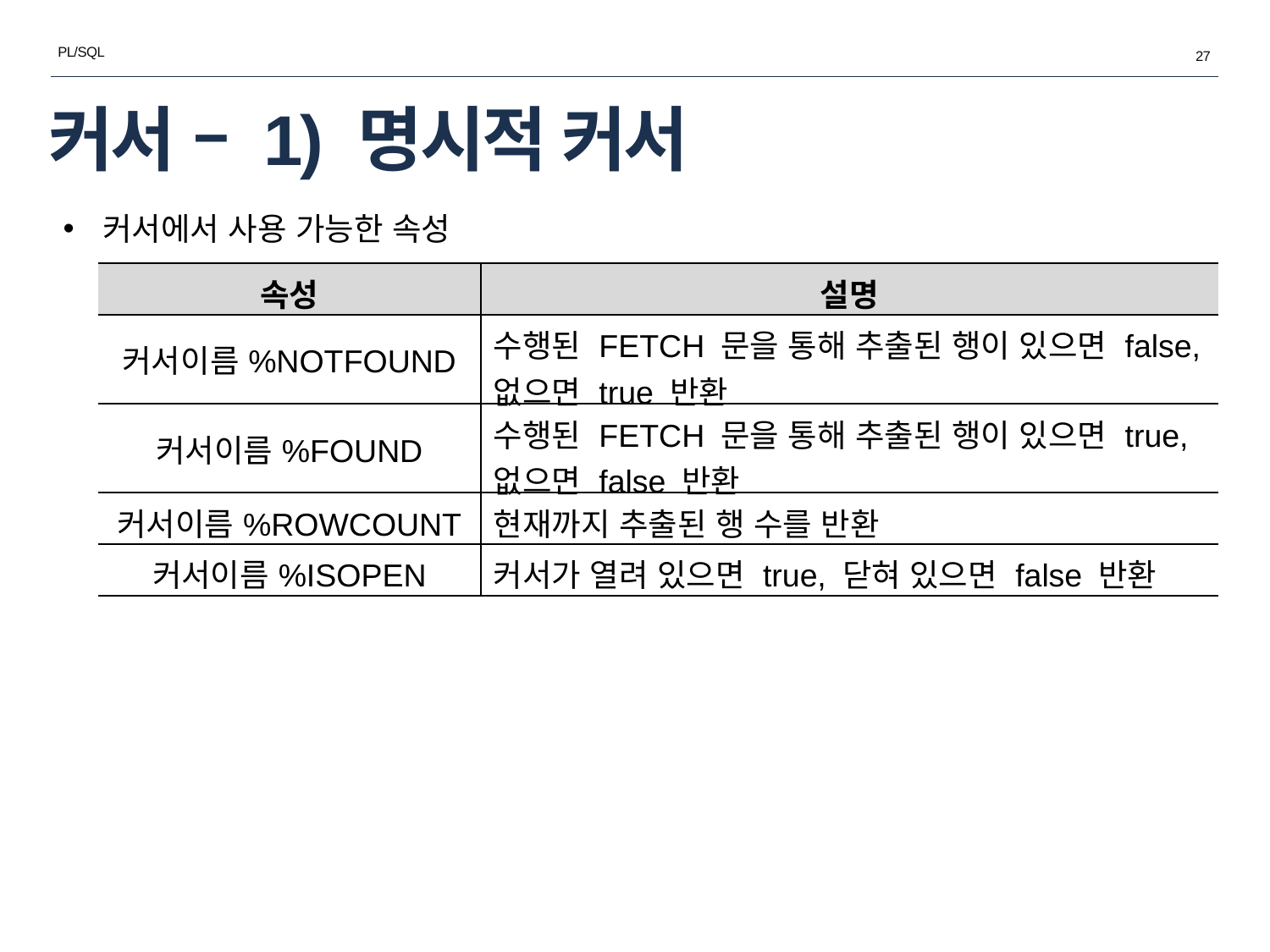

PL/SQL
27
# 커서 – 1) 명시적 커서
커서에서 사용 가능한 속성
| 속성 | 설명 |
| --- | --- |
| 커서이름%NOTFOUND | 수행된 FETCH 문을 통해 추출된 행이 있으면 false, 없으면 true 반환 |
| 커서이름%FOUND | 수행된 FETCH 문을 통해 추출된 행이 있으면 true, 없으면 false 반환 |
| 커서이름%ROWCOUNT | 현재까지 추출된 행 수를 반환 |
| 커서이름%ISOPEN | 커서가 열려 있으면 true, 닫혀 있으면 false 반환 |